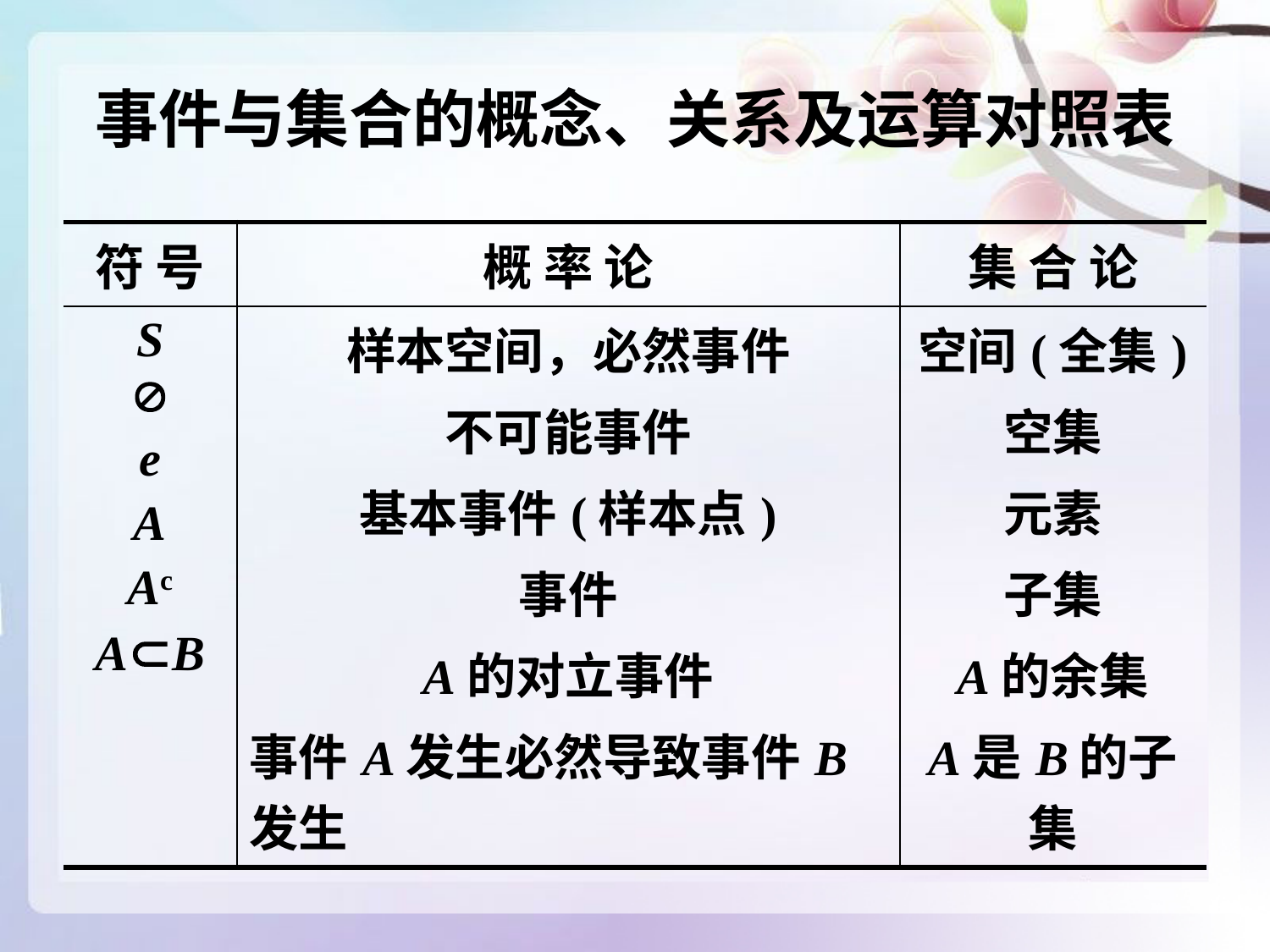

# 事件与集合的概念、关系及运算对照表
| 符 号 | 概 率 论 | 集 合 论 |
| --- | --- | --- |
| S ∅ e A Ac A⊂B | 样本空间，必然事件 不可能事件 基本事件(样本点) 事件 A的对立事件 事件A发生必然导致事件B发生 | 空间(全集) 空集 元素 子集 A的余集 A是B的子集 |